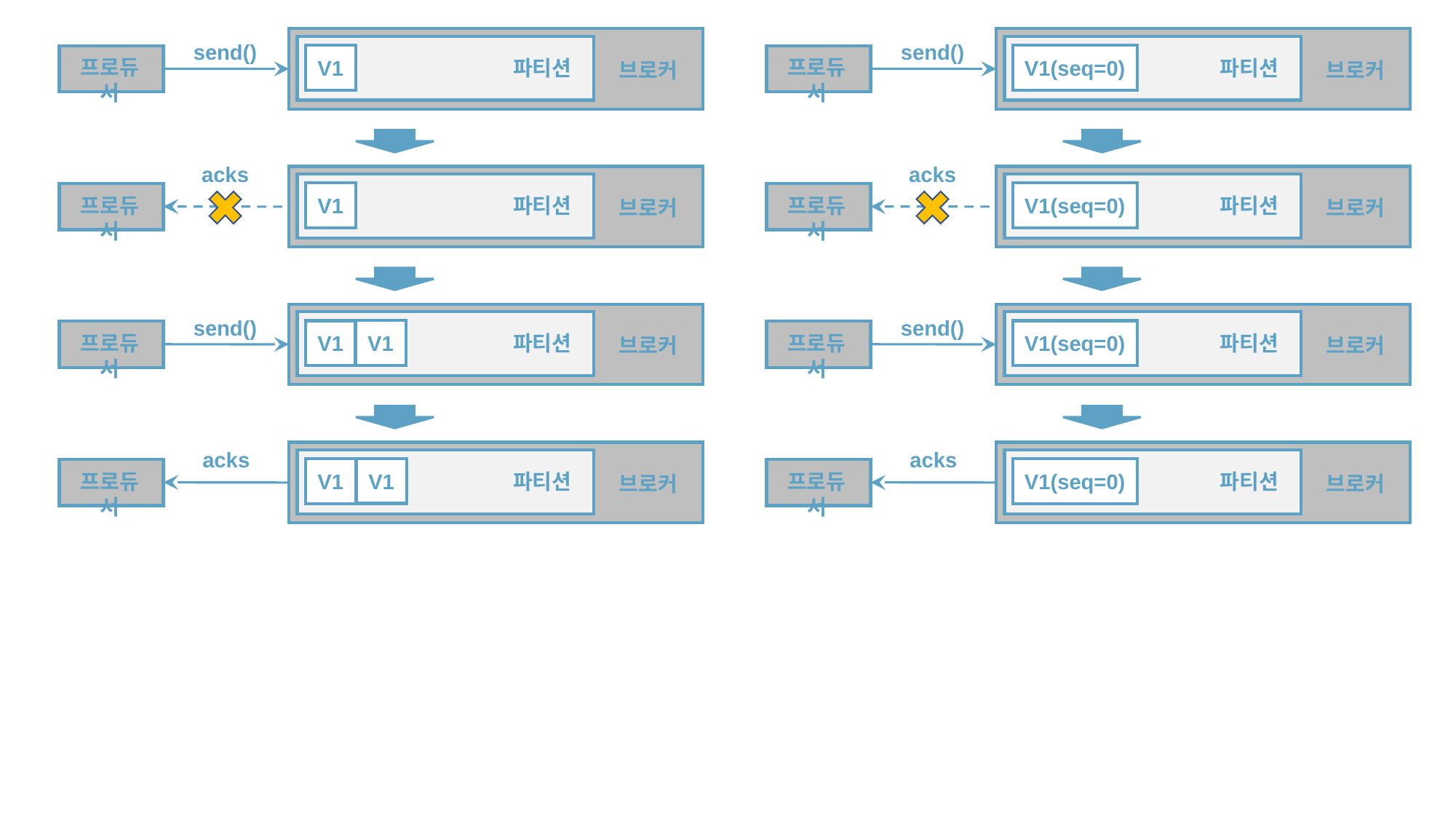

send()
send()

V1

V1(seq=0)

프로듀서

프로듀서
파티션
파티션
브로커
브로커

acks
acks

V1

V1(seq=0)

프로듀서

프로듀서

파티션
파티션
브로커
브로커

send()
send()

V1
V1

V1(seq=0)

프로듀서

프로듀서
파티션
파티션
브로커
브로커

acks
acks

V1

V1(seq=0)

프로듀서

프로듀서
V1
파티션
파티션
브로커
브로커